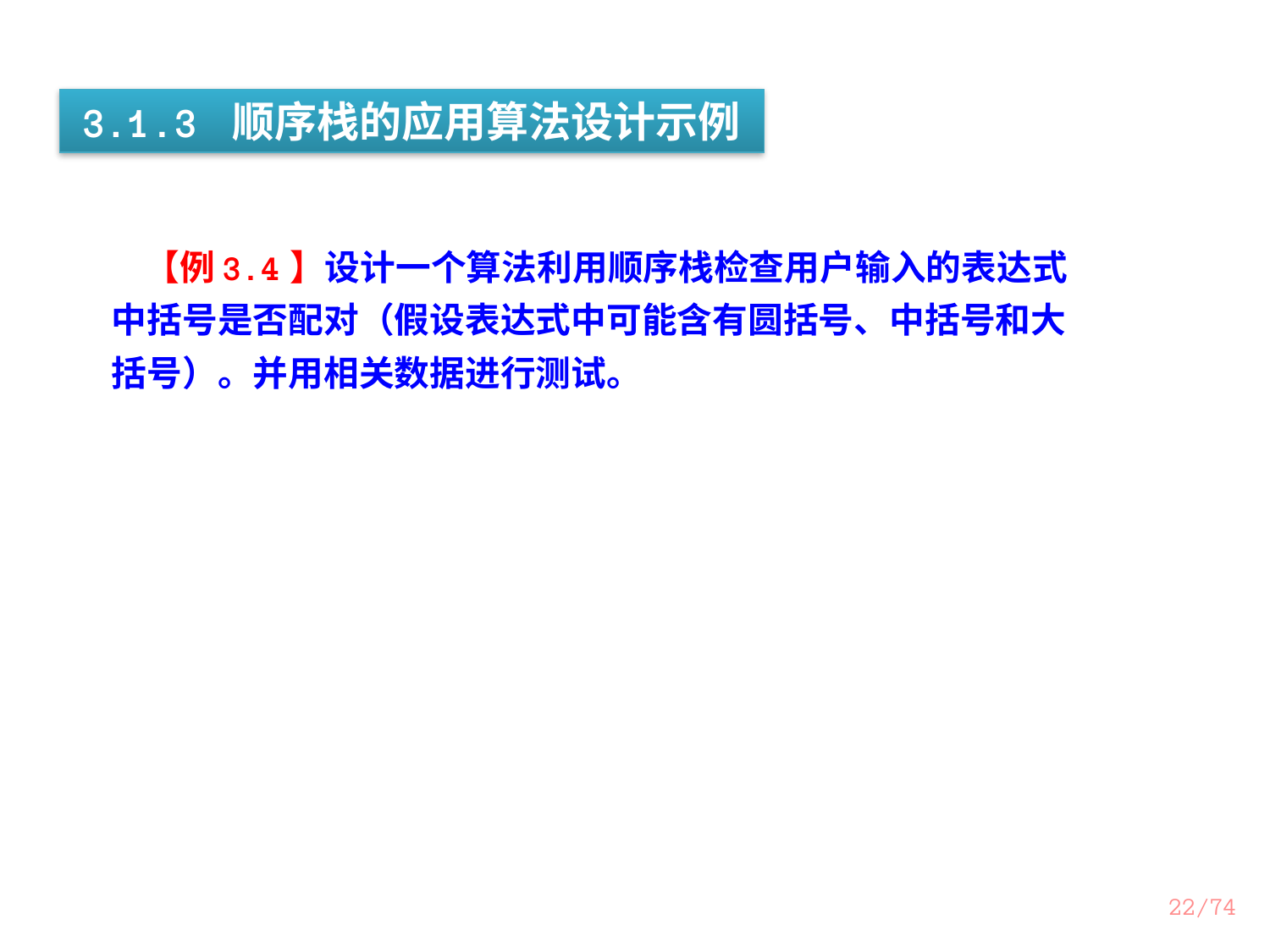

3.1.3 顺序栈的应用算法设计示例
   【例3.4】设计一个算法利用顺序栈检查用户输入的表达式中括号是否配对（假设表达式中可能含有圆括号、中括号和大括号）。并用相关数据进行测试。
22/74